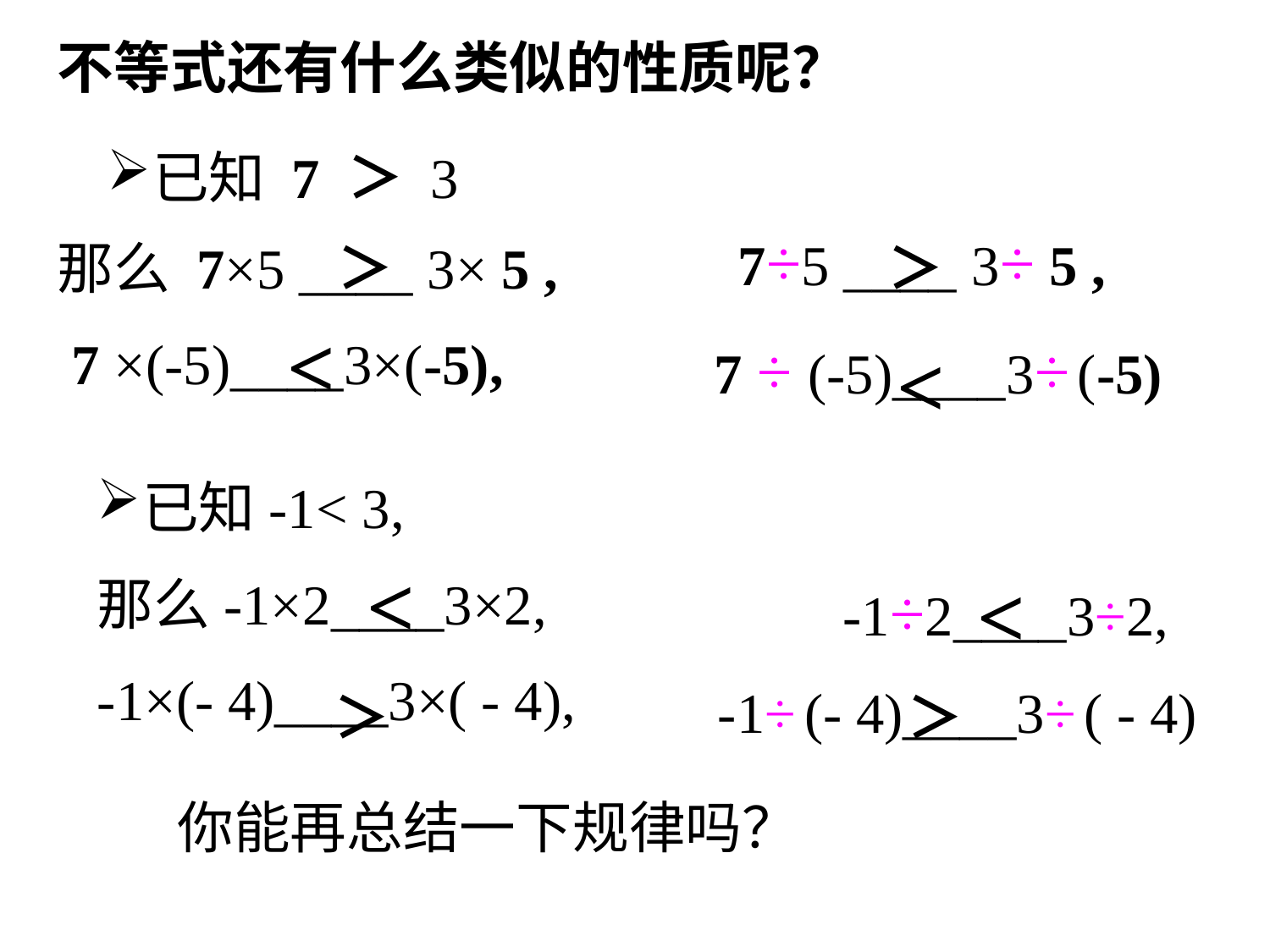

不等式还有什么类似的性质呢？
已知 7 ＞ 3
 7÷5 ____ 3÷ 5 ,
 7 ÷ (-5)____3÷ (-5)
那么 7×5 ____ 3× 5 ,
 7 ×(-5)____3×(-5),
＞
＞
<
<
已知-1< 3,
那么-1×2____3×2,
-1×(- 4)____3×( - 4),
<
<
-1÷2____3÷2,
   -1÷ (- 4)____3÷ ( - 4)
＞
＞
你能再总结一下规律吗？